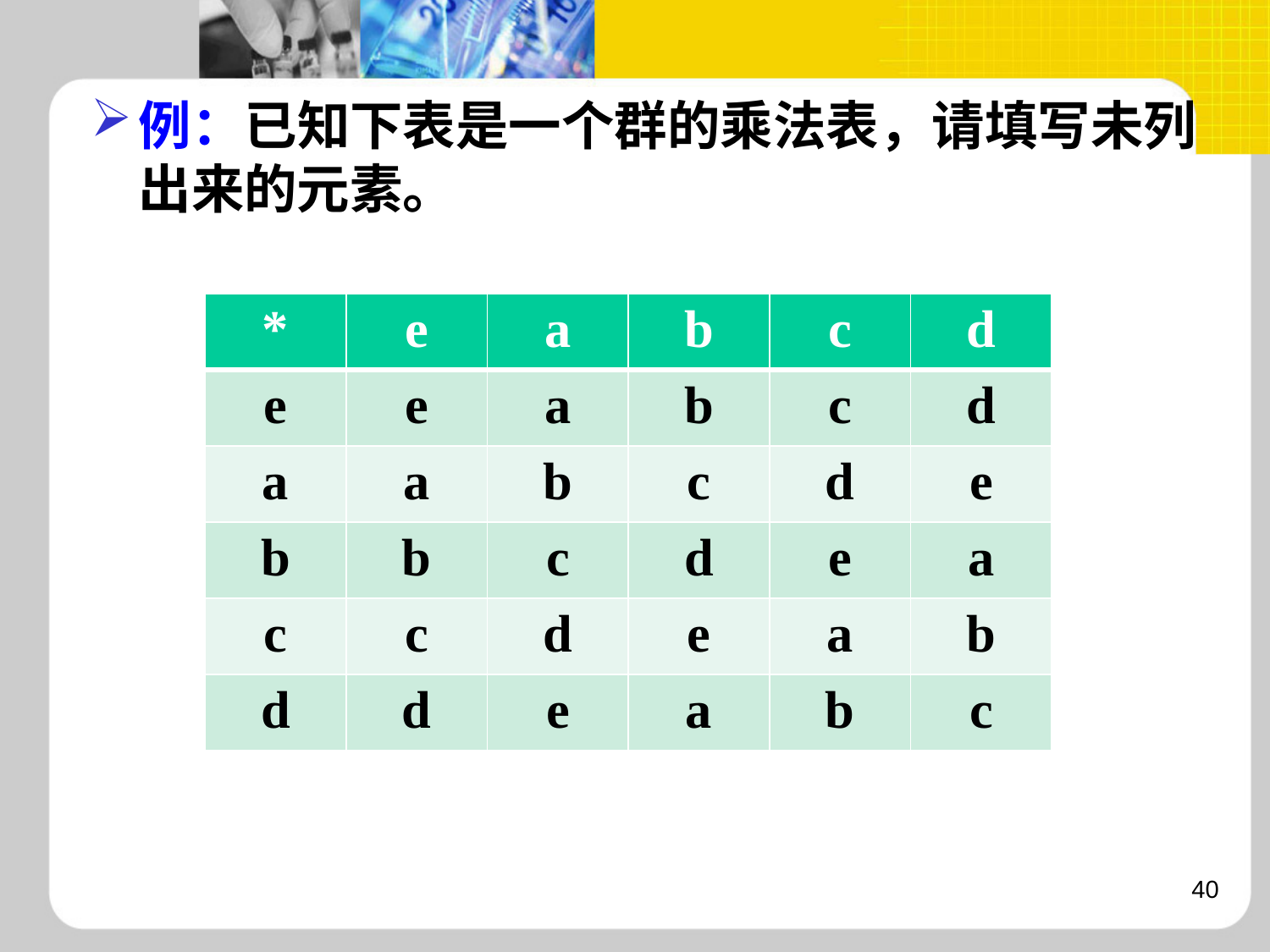

例：已知下表是一个群的乘法表，请填写未列出来的元素。

| \* | e | a | b | c | d |
| --- | --- | --- | --- | --- | --- |
| e | e | a | b | c | d |
| a | a | b | c | d | e |
| b | b | c | d | e | a |
| c | c | d | e | a | b |
| d | d | e | a | b | c |
40